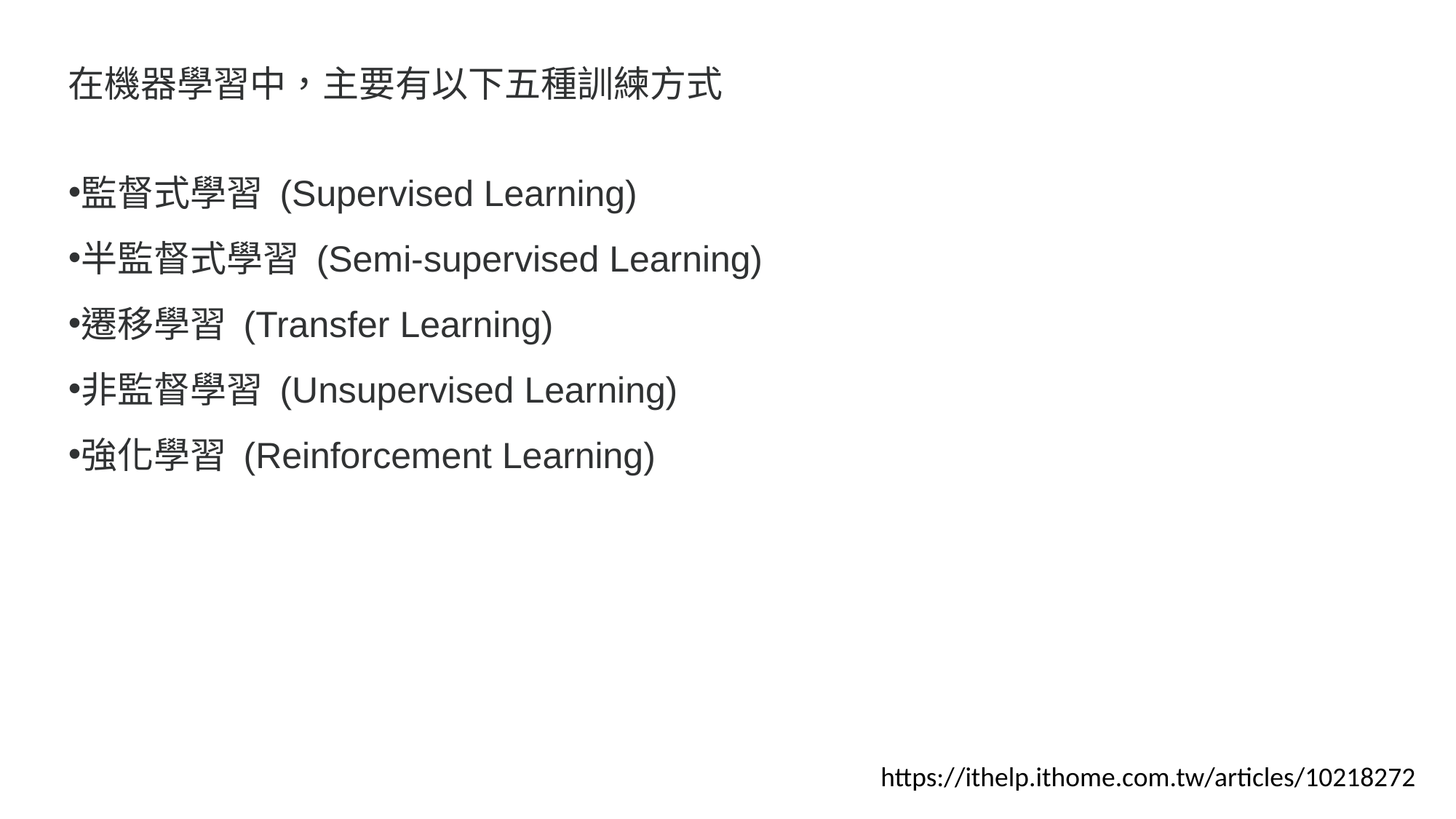

在機器學習中，主要有以下五種訓練方式

監督式學習 (Supervised Learning)
半監督式學習 (Semi-supervised Learning)
遷移學習 (Transfer Learning)
非監督學習 (Unsupervised Learning)
強化學習 (Reinforcement Learning)
https://ithelp.ithome.com.tw/articles/10218272